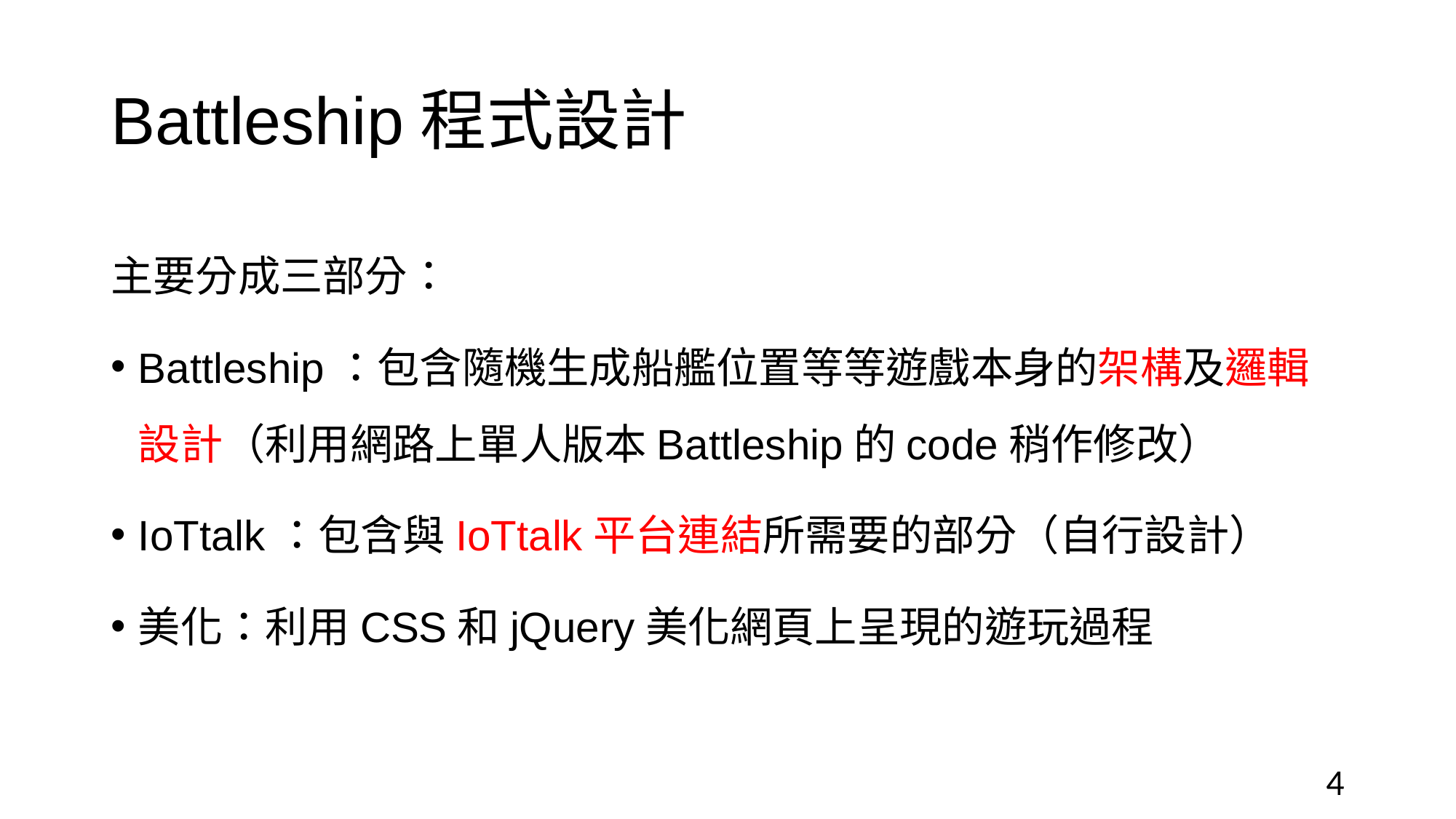

# Battleship程式設計
主要分成三部分：
Battleship：包含隨機生成船艦位置等等遊戲本身的架構及邏輯設計（利用網路上單人版本Battleship的code稍作修改）
IoTtalk：包含與IoTtalk平台連結所需要的部分（自行設計）
美化：利用CSS和jQuery美化網頁上呈現的遊玩過程
4